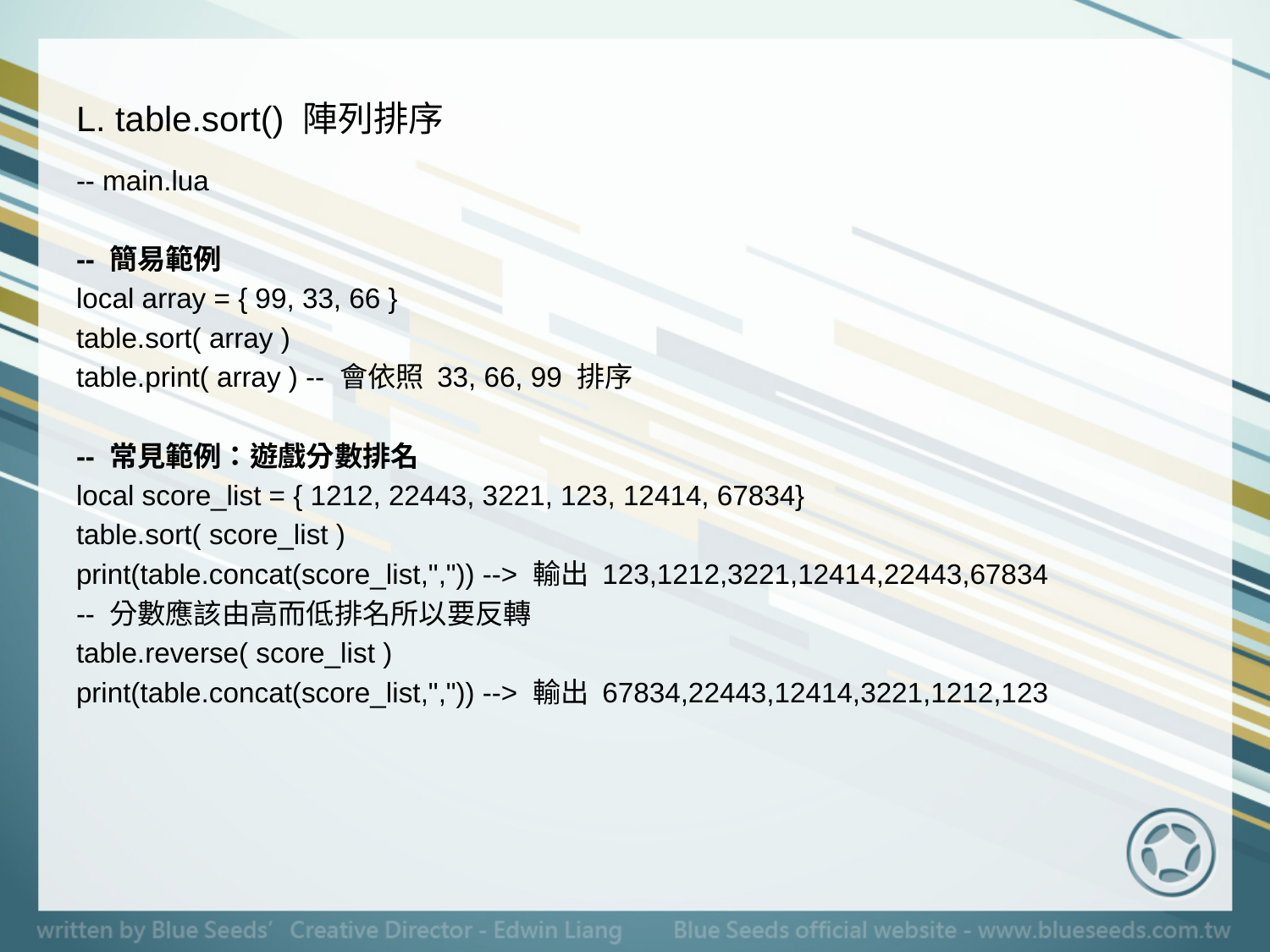

# L. table.sort() 陣列排序
-- main.lua

-- 簡易範例
local array = { 99, 33, 66 }
table.sort( array )
table.print( array ) -- 會依照 33, 66, 99 排序

-- 常見範例：遊戲分數排名
local score_list = { 1212, 22443, 3221, 123, 12414, 67834}
table.sort( score_list )
print(table.concat(score_list,",")) --> 輸出 123,1212,3221,12414,22443,67834
-- 分數應該由高而低排名所以要反轉
table.reverse( score_list )
print(table.concat(score_list,",")) --> 輸出 67834,22443,12414,3221,1212,123